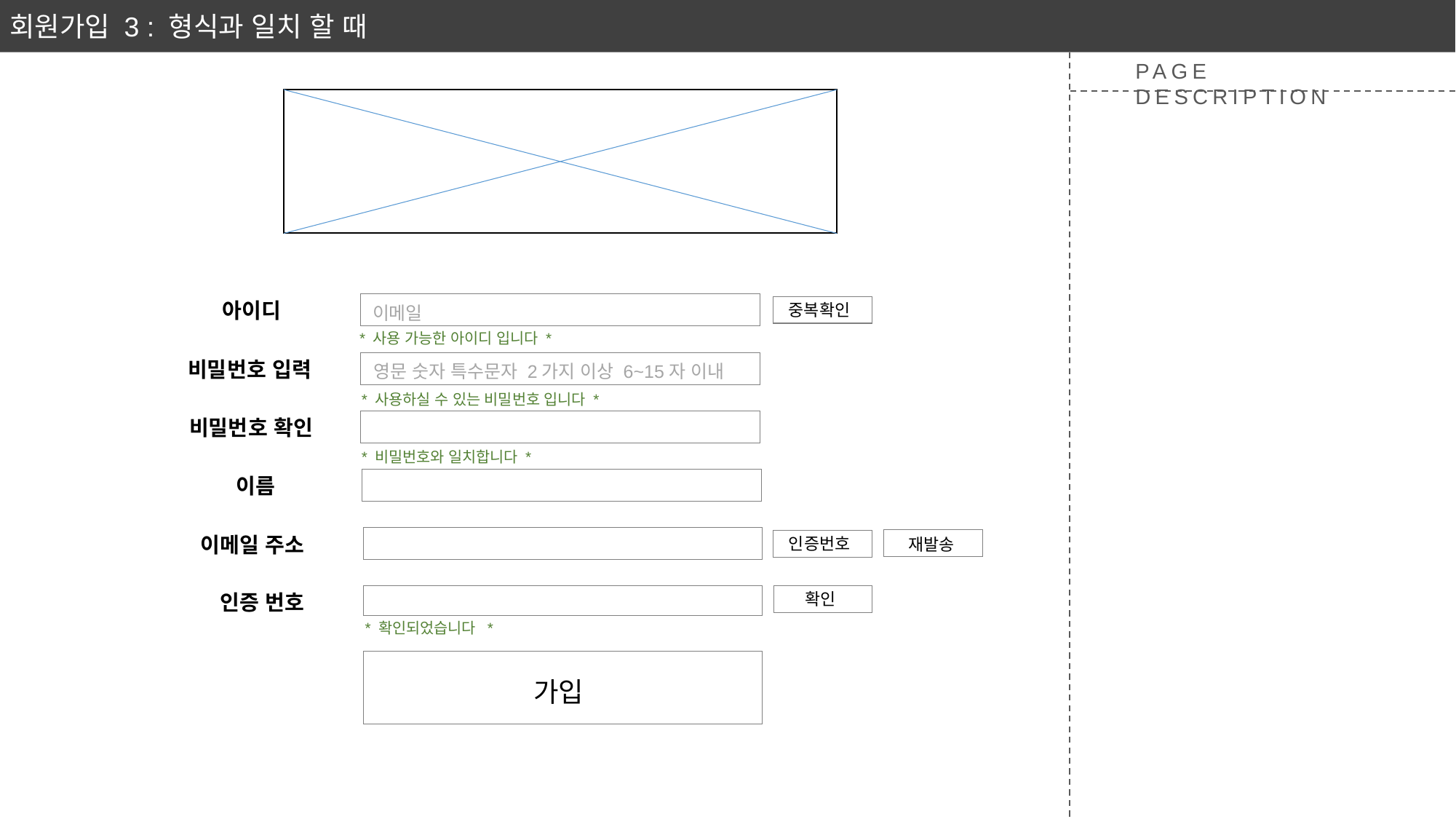

회원가입 3 : 형식과 일치 할 때
PAGE DESCRIPTION

아이디

중복확인

이메일
* 사용 가능한 아이디 입니다 *
비밀번호 입력

영문 숫자 특수문자 2가지 이상 6~15자 이내
* 사용하실 수 있는 비밀번호 입니다 *
비밀번호 확인

* 비밀번호와 일치합니다 *
이름

이메일 주소

인증번호

재발송

   확인

인증 번호

* 확인되었습니다  *

가입